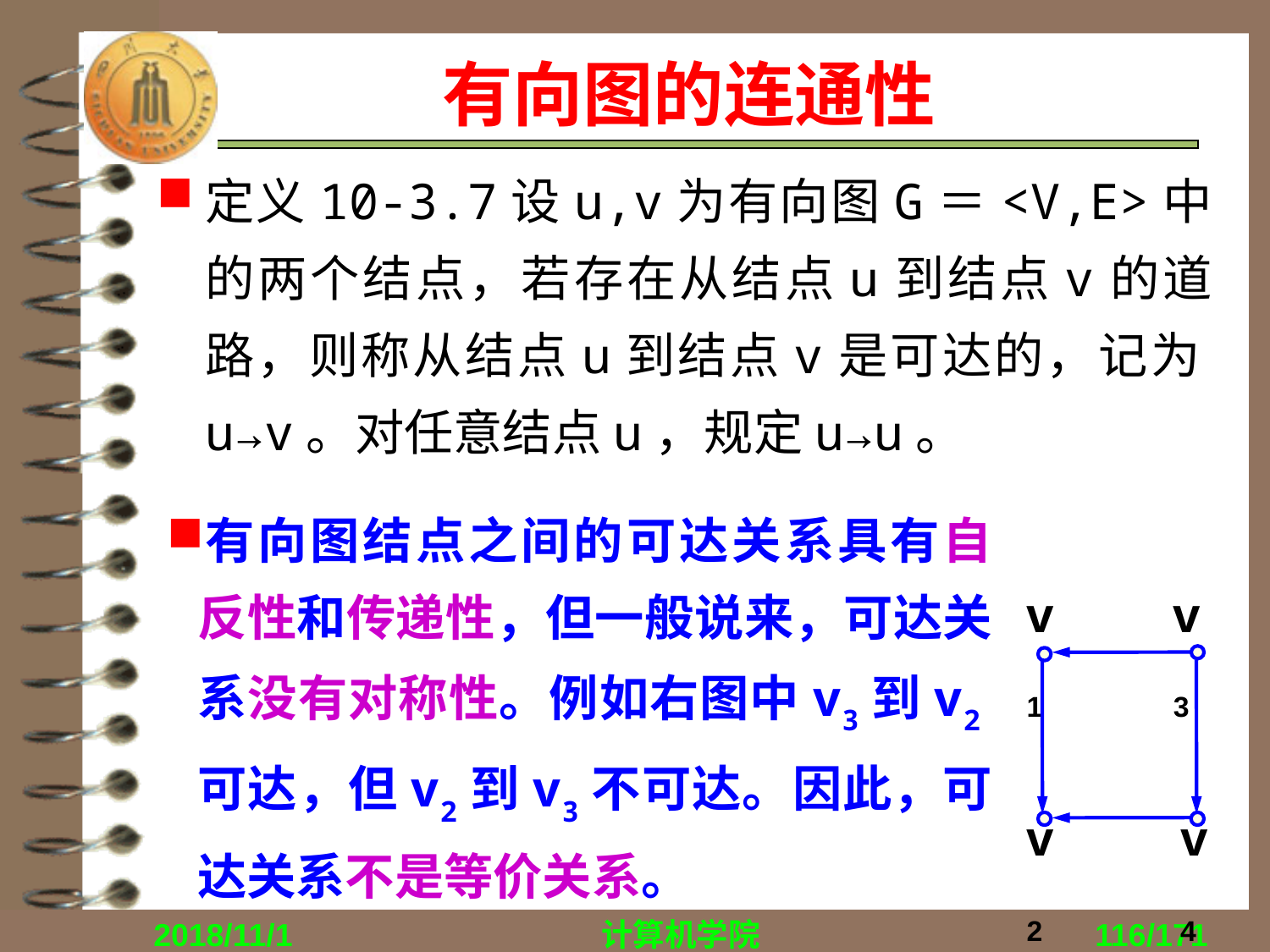

# 有向图的连通性
定义10-3.7设u,v为有向图G＝<V,E>中的两个结点，若存在从结点u到结点v的道路，则称从结点u到结点v是可达的，记为u→v。对任意结点u，规定u→u。
有向图结点之间的可达关系具有自反性和传递性，但一般说来，可达关系没有对称性。例如右图中v3到v2可达，但v2到v3不可达。因此，可达关系不是等价关系。
v1
v3

v2
v4

2018/11/1
计算机学院
116/171